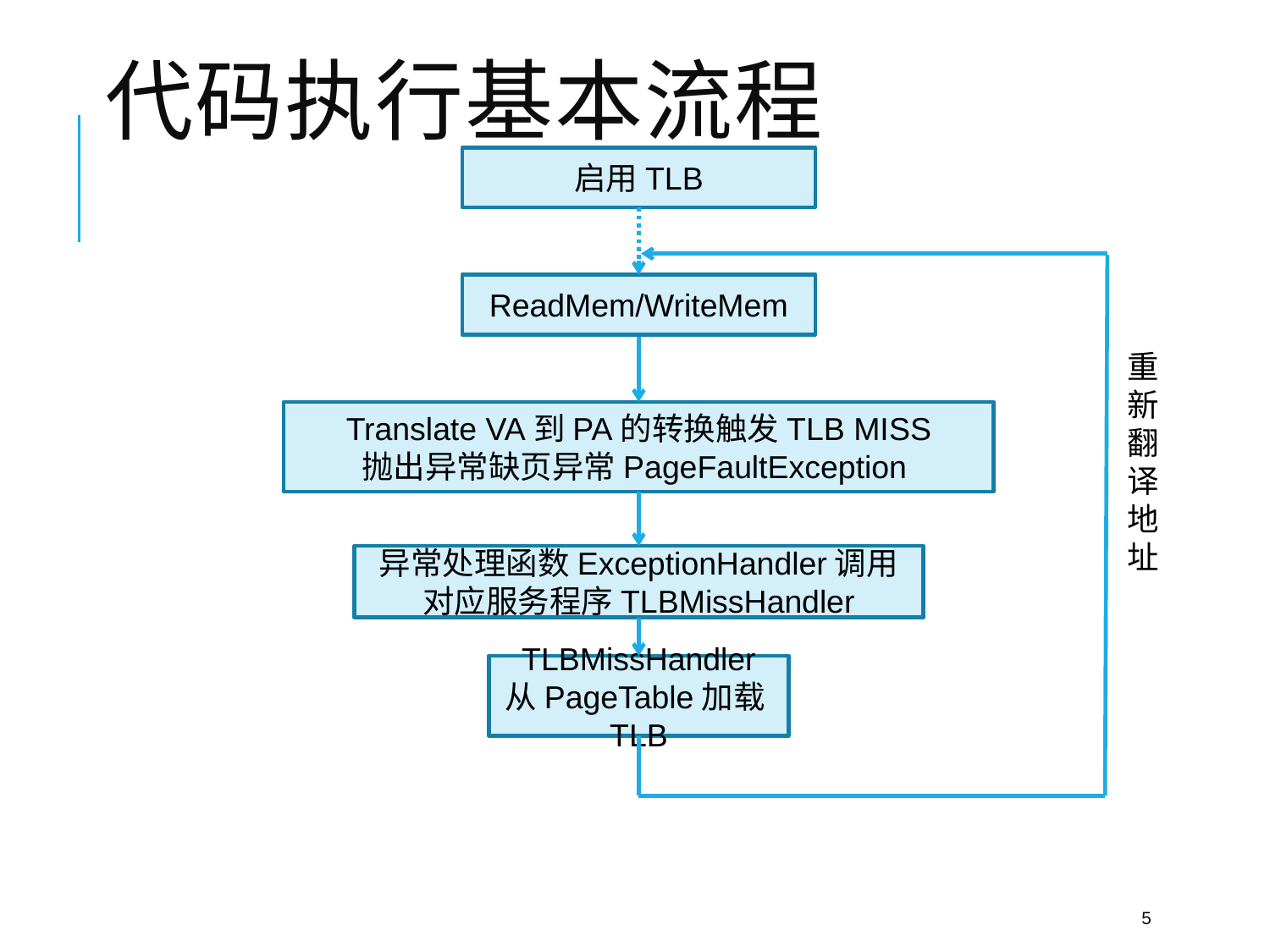

# 代码执行基本流程
启用TLB
ReadMem/WriteMem
重新翻译地址
Translate VA到PA的转换触发TLB MISS
抛出异常缺页异常PageFaultException
异常处理函数ExceptionHandler调用对应服务程序TLBMissHandler
TLBMissHandler 从PageTable加载TLB
5